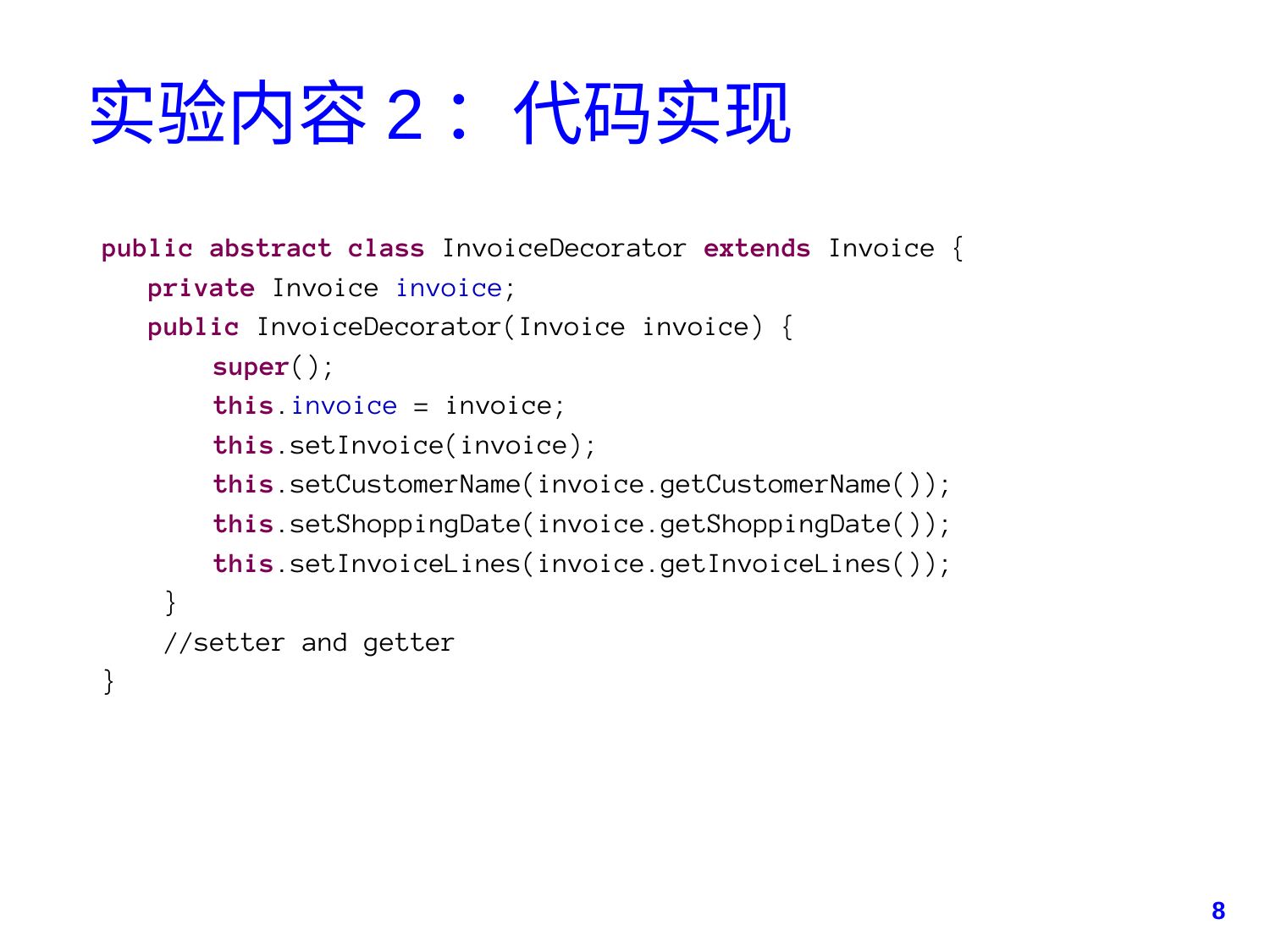

# 实验内容2：代码实现
 public abstract class InvoiceDecorator extends Invoice {
    private Invoice invoice;
    public InvoiceDecorator(Invoice invoice) {
	super();
	this.invoice = invoice;
	this.setInvoice(invoice);
	this.setCustomerName(invoice.getCustomerName());
	this.setShoppingDate(invoice.getShoppingDate());
	this.setInvoiceLines(invoice.getInvoiceLines());
     }
     //setter and getter
 }

8